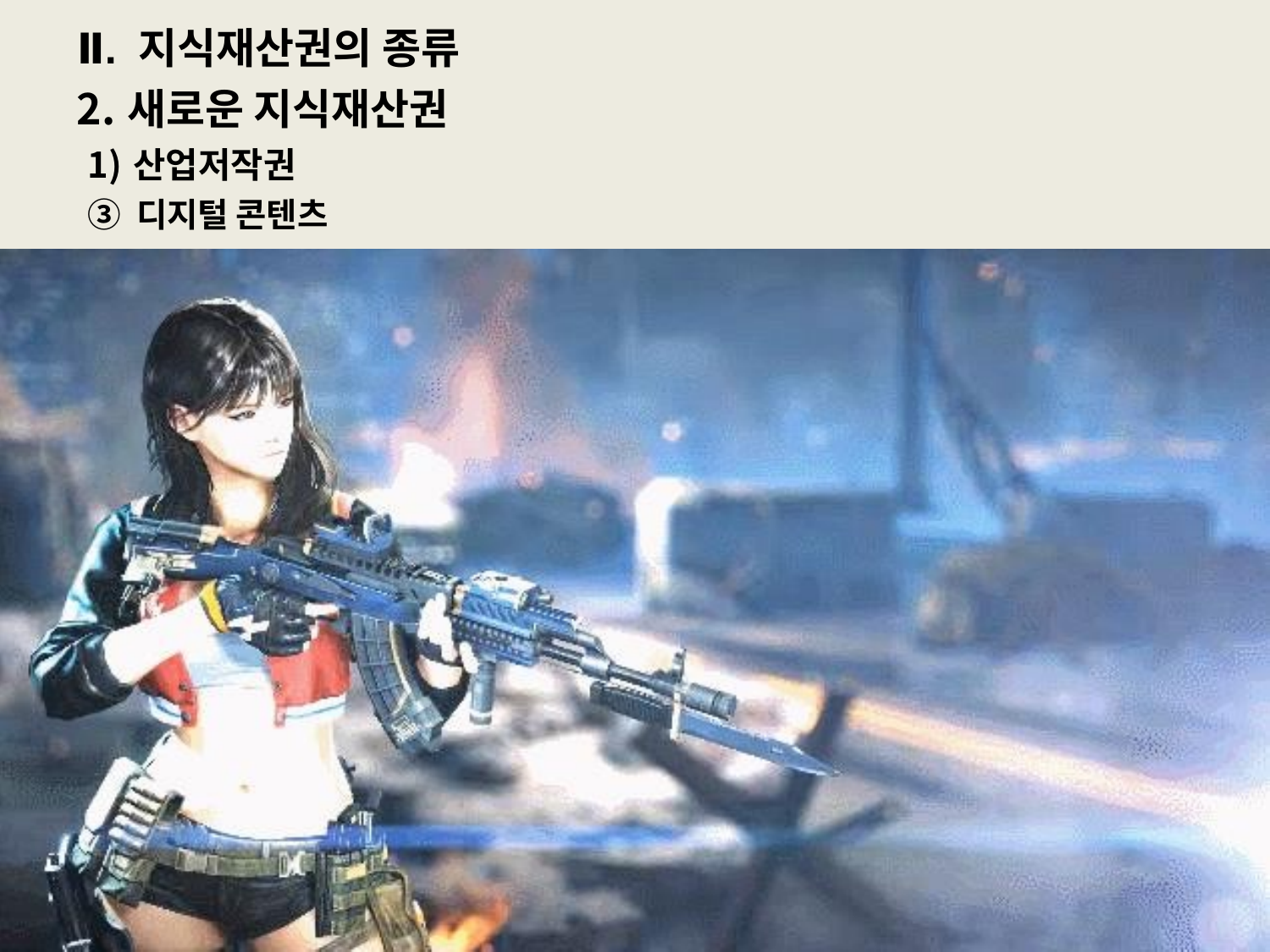

# Ⅱ. 지식재산권의 종류
새로운 지식재산권
산업저작권
③ 디지털 콘텐츠